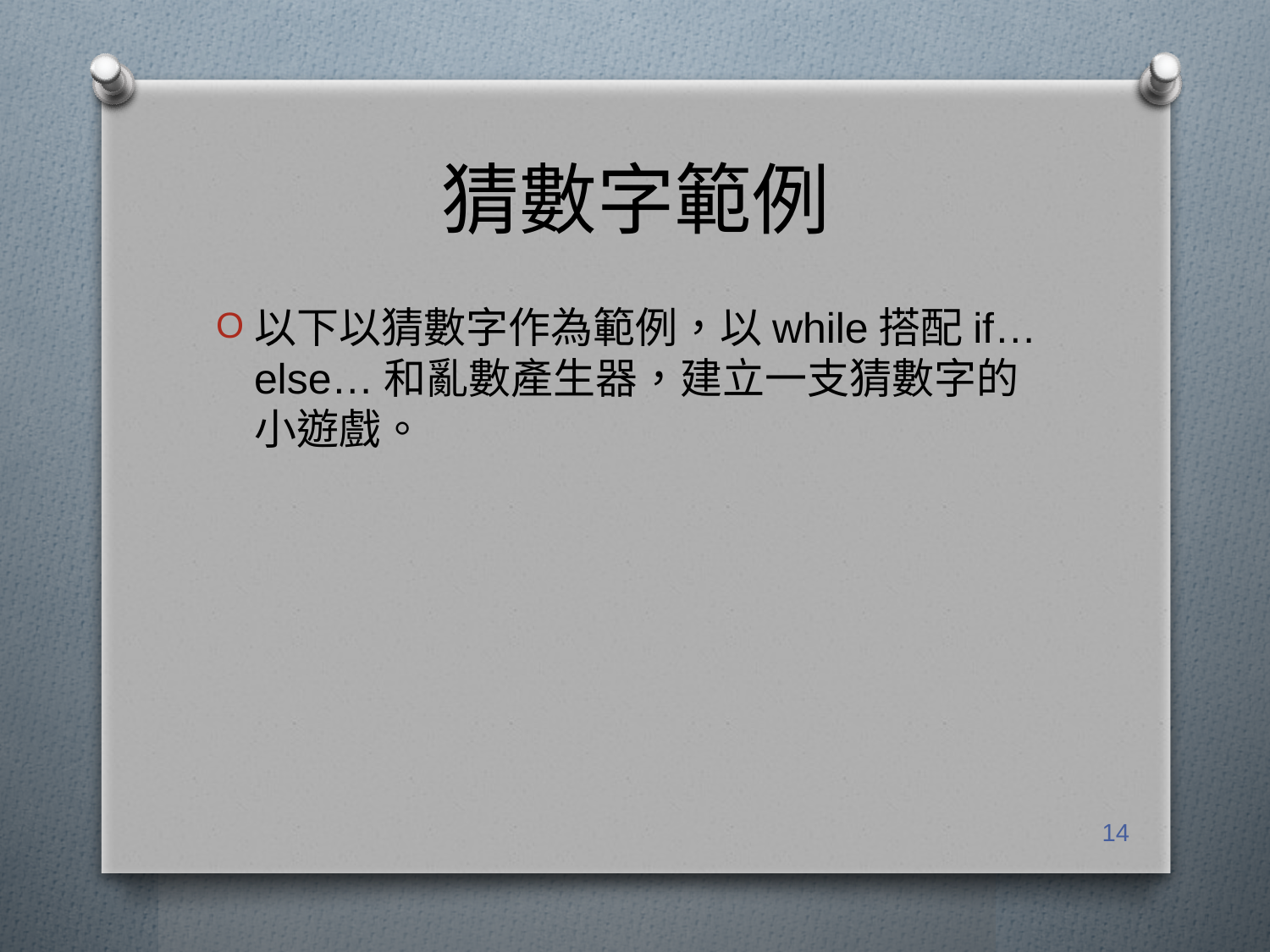

# 猜數字範例
以下以猜數字作為範例，以while搭配if…else…和亂數產生器，建立一支猜數字的小遊戲。
14